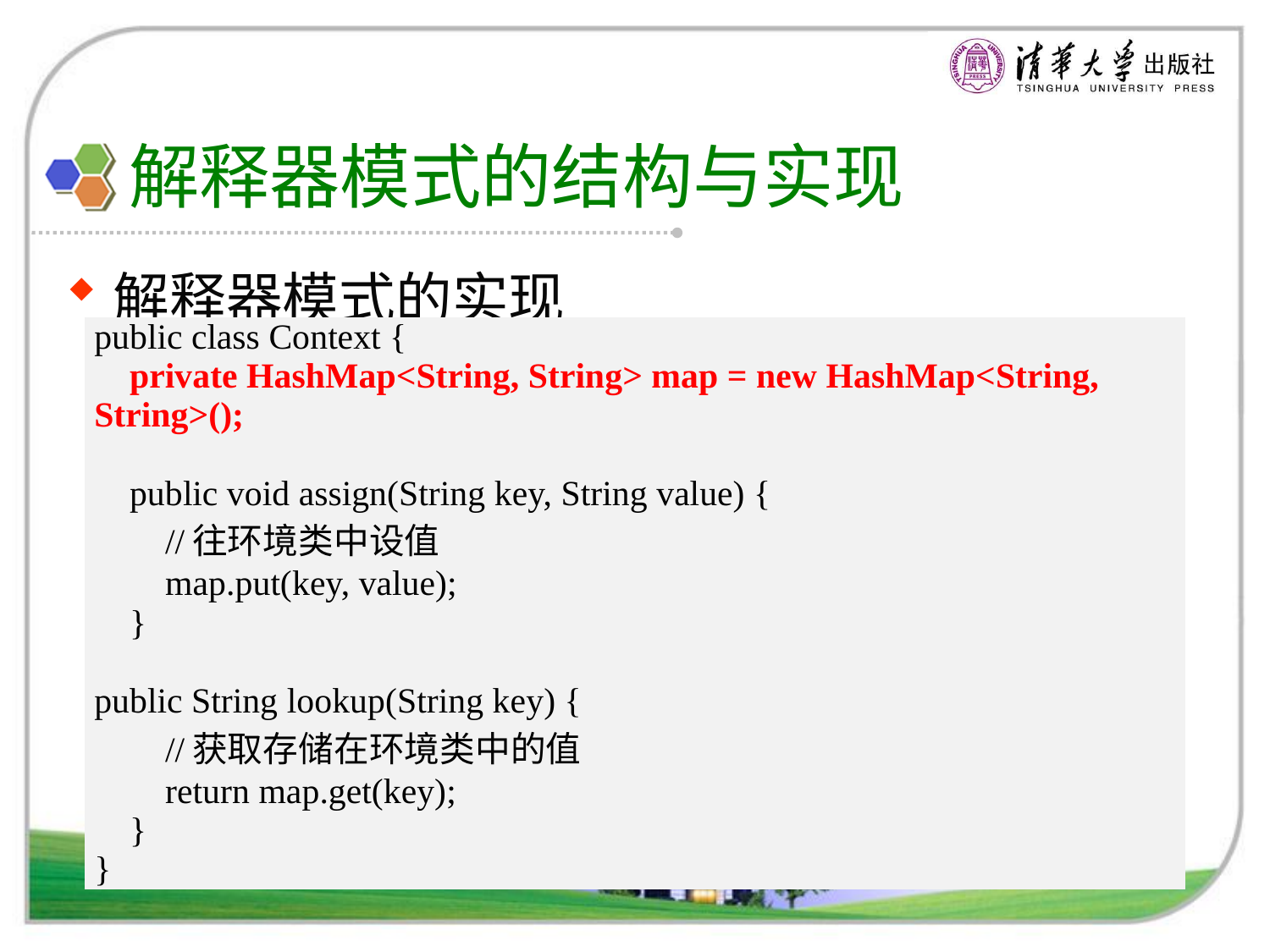

# 解释器模式的结构与实现
解释器模式的实现
典型的环境类代码：
| public class Context { private HashMap<String, String> map = new HashMap<String, String>(); public void assign(String key, String value) { //往环境类中设值 map.put(key, value); } public String lookup(String key) { //获取存储在环境类中的值 return map.get(key); } } |
| --- |